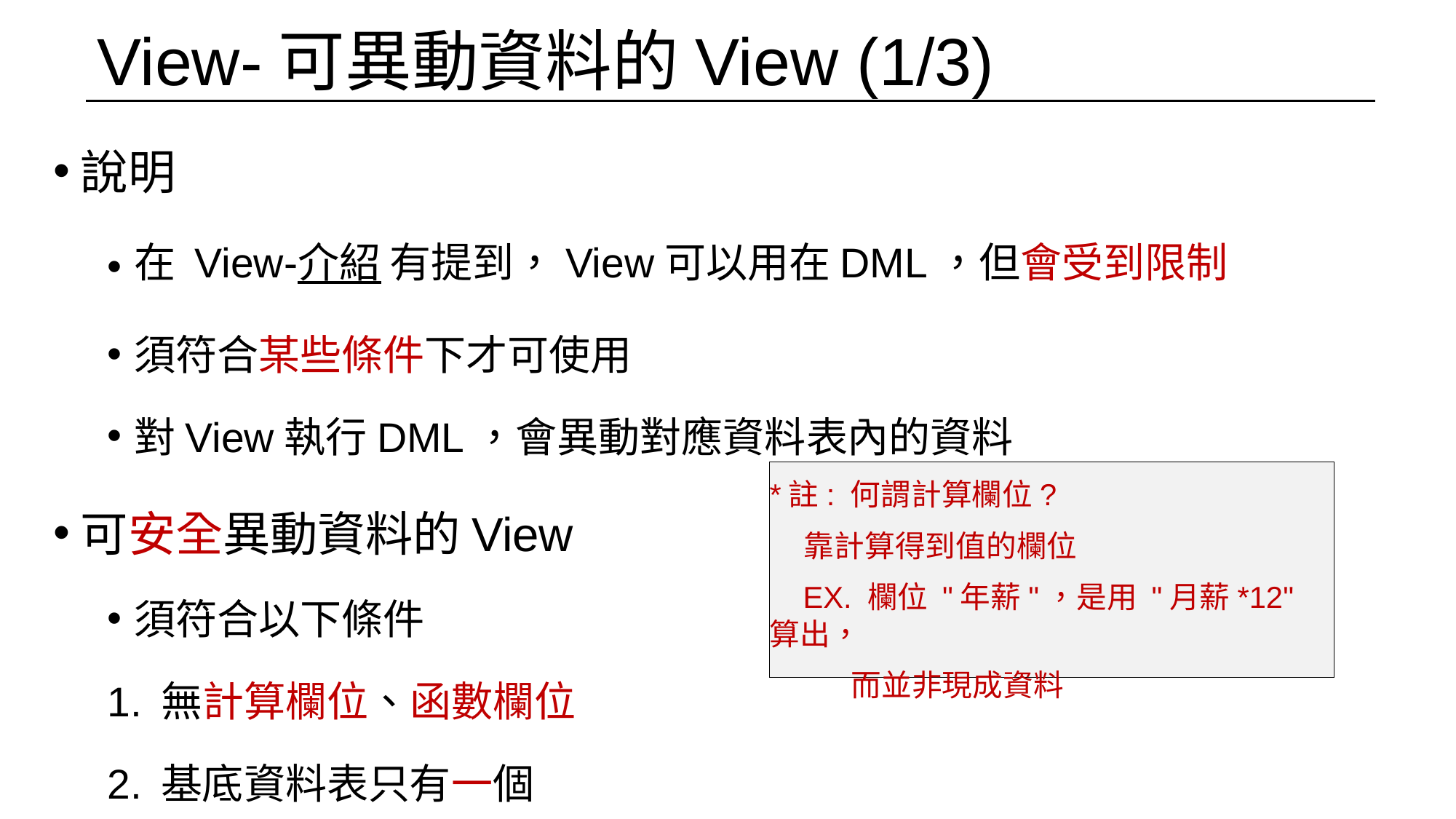

# View-可異動資料的View (1/3)
說明
在 View-介紹 有提到，View可以用在DML，但會受到限制
須符合某些條件下才可使用
對View執行DML，會異動對應資料表內的資料
可安全異動資料的View
須符合以下條件
無計算欄位、函數欄位
基底資料表只有一個
*註: 何謂計算欄位?
    靠計算得到值的欄位
    EX. 欄位 "年薪"，是用 "月薪*12" 算出，
           而並非現成資料